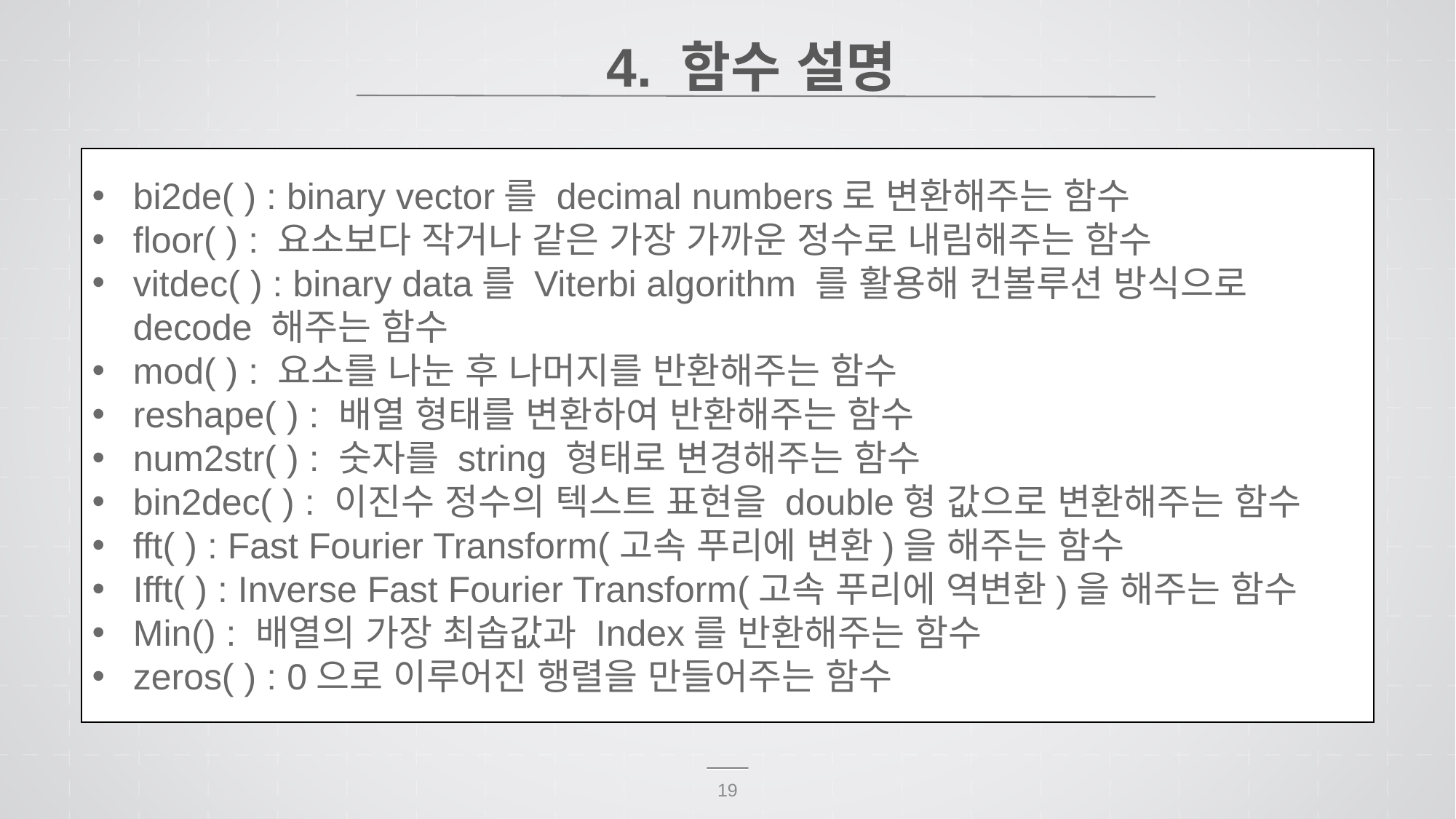

4. 함수 설명
bi2de( ) : binary vector를 decimal numbers로 변환해주는 함수
floor( ) : 요소보다 작거나 같은 가장 가까운 정수로 내림해주는 함수
vitdec( ) : binary data를 Viterbi algorithm 를 활용해 컨볼루션 방식으로 decode 해주는 함수
mod( ) : 요소를 나눈 후 나머지를 반환해주는 함수
reshape( ) : 배열 형태를 변환하여 반환해주는 함수
num2str( ) : 숫자를 string 형태로 변경해주는 함수
bin2dec( ) : 이진수 정수의 텍스트 표현을 double형 값으로 변환해주는 함수
fft( ) : Fast Fourier Transform(고속 푸리에 변환)을 해주는 함수
Ifft( ) : Inverse Fast Fourier Transform(고속 푸리에 역변환)을 해주는 함수
Min() : 배열의 가장 최솝값과 Index를 반환해주는 함수
zeros( ) : 0으로 이루어진 행렬을 만들어주는 함수
19
256bit
256bit